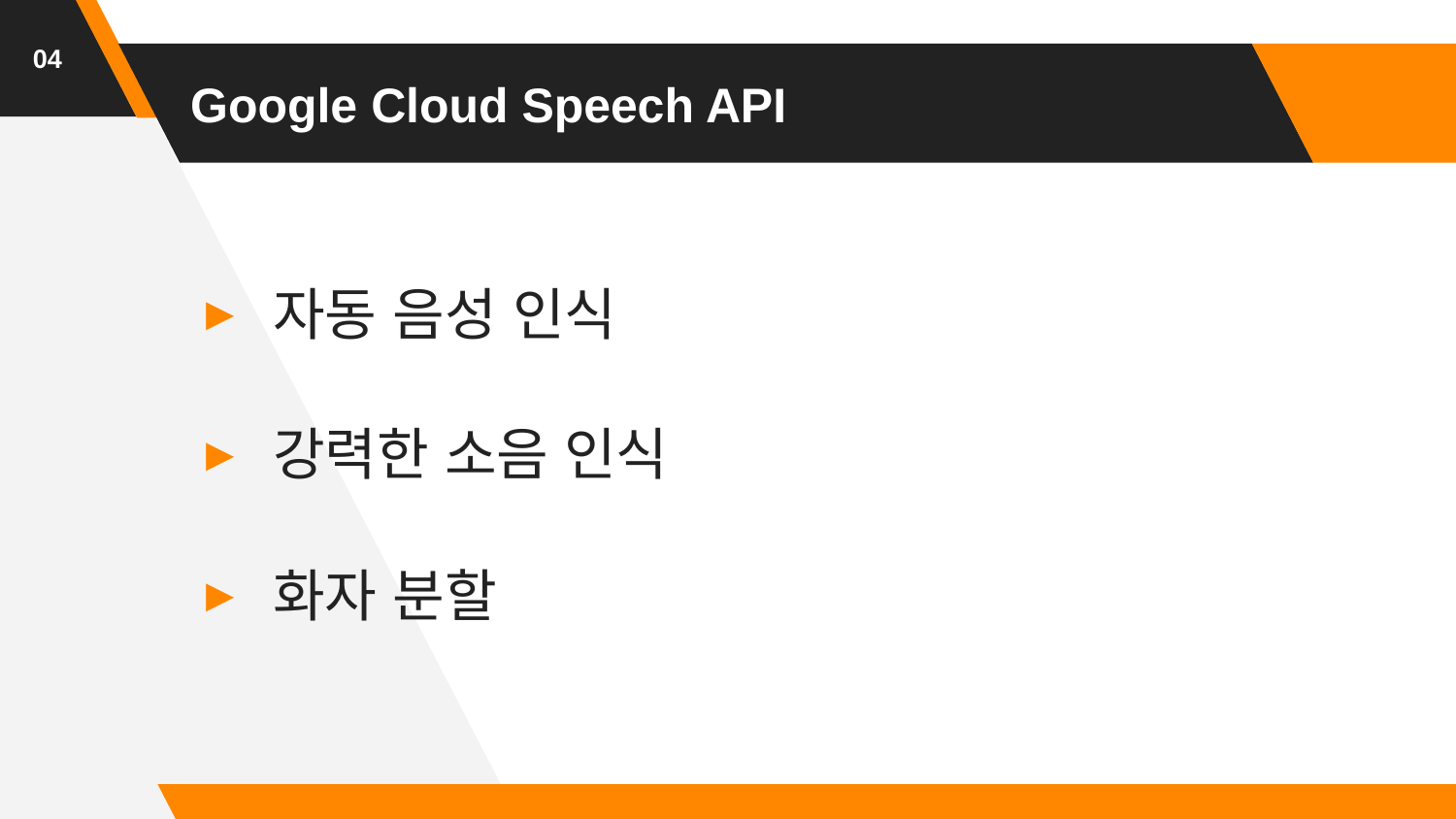

04
# Google Cloud Speech API
자동 음성 인식

강력한 소음 인식

화자 분할